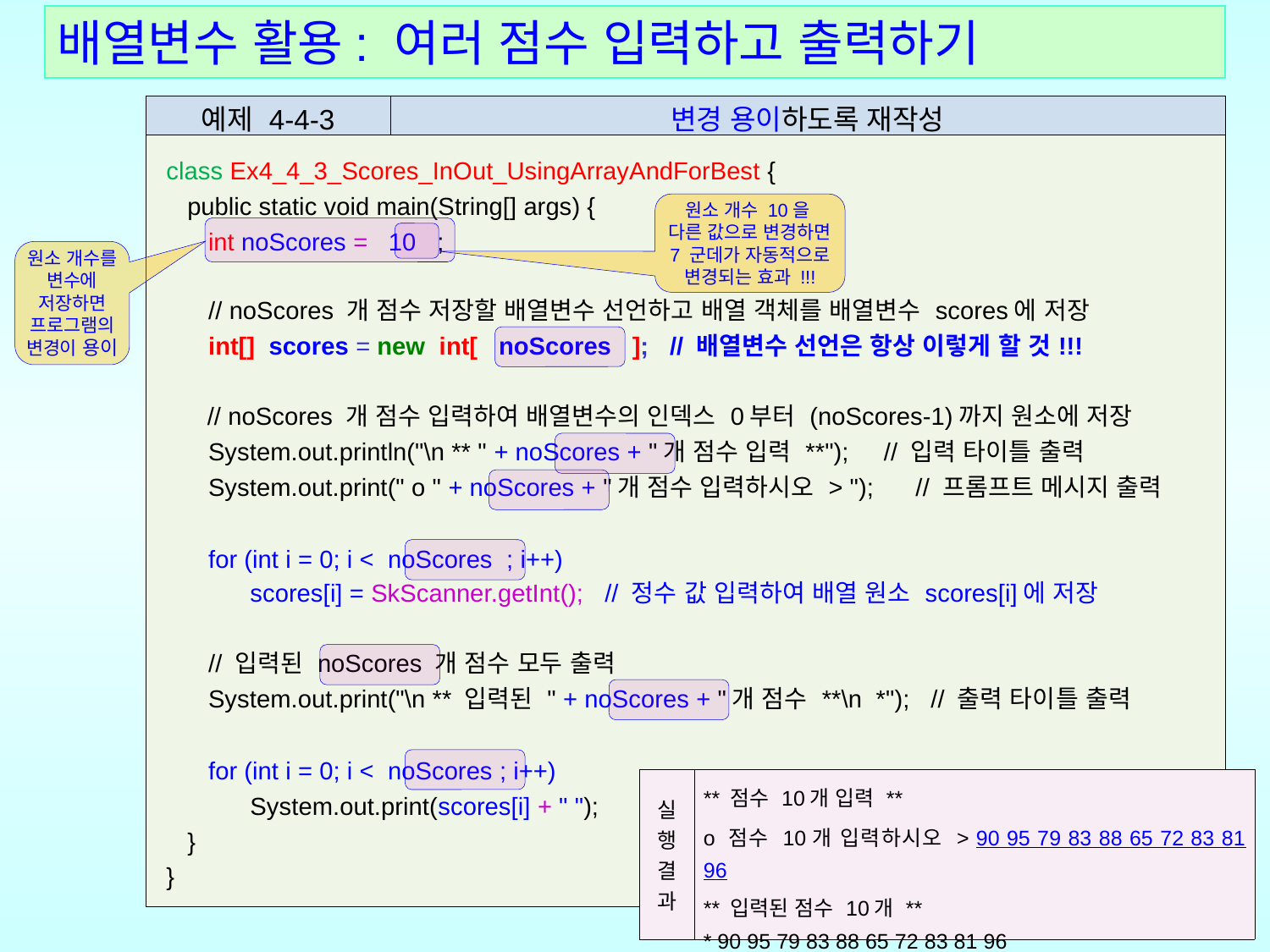

배열변수 활용: 여러 점수 입력하고 출력하기
| 예제 4-4-3 | 변경 용이하도록 재작성 |
| --- | --- |
| class Ex4\_4\_3\_Scores\_InOut\_UsingArrayAndForBest { public static void main(String[] args) { int noScores = 10 ; // noScores 개 점수 저장할 배열변수 선언하고 배열 객체를 배열변수 scores에 저장 int[] scores = new int[ noScores ]; // 배열변수 선언은 항상 이렇게 할 것!!! // noScores 개 점수 입력하여 배열변수의 인덱스 0부터 (noScores-1)까지 원소에 저장 System.out.println("\n \*\* " + noScores + "개 점수 입력 \*\*"); // 입력 타이틀 출력 System.out.print(" o " + noScores + "개 점수 입력하시오 > "); // 프롬프트 메시지 출력 for (int i = 0; i < noScores ; i++) scores[i] = SkScanner.getInt(); // 정수 값 입력하여 배열 원소 scores[i]에 저장 // 입력된 noScores 개 점수 모두 출력 System.out.print("\n \*\* 입력된 " + noScores + "개 점수 \*\*\n \*"); // 출력 타이틀 출력 for (int i = 0; i < noScores ; i++) System.out.print(scores[i] + " "); } } |  |
원소 개수 10을
다른 값으로 변경하면 7 군데가 자동적으로 변경되는 효과 !!!

원소 개수를 변수에 저장하면 프로그램의 변경이 용이

| 실행결과 | \*\* 점수 10개 입력 \*\* o 점수 10개 입력하시오 > 90 95 79 83 88 65 72 83 81 96 \*\* 입력된 점수 10개 \*\* \* 90 95 79 83 88 65 72 83 81 96 |
| --- | --- |